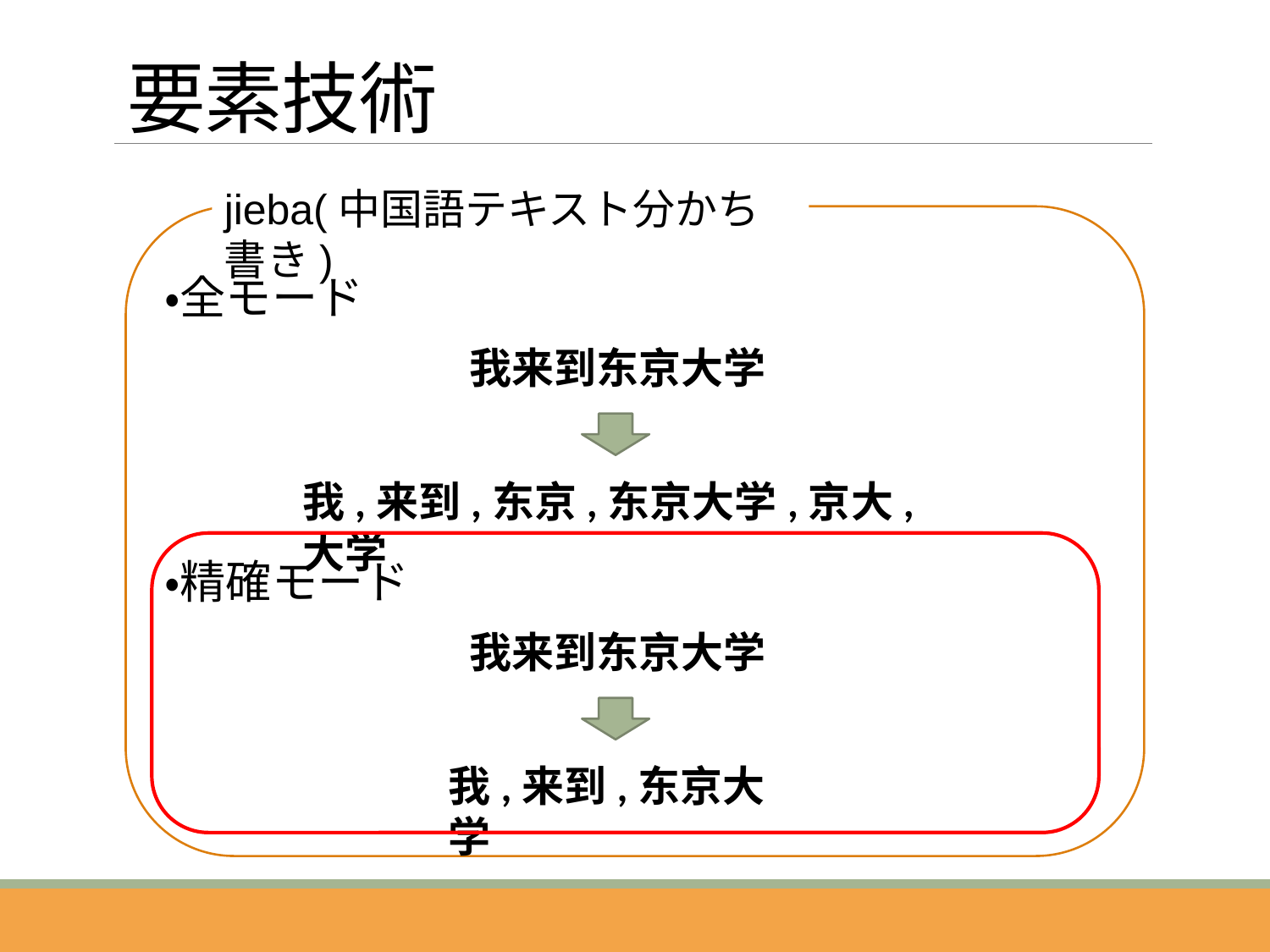

# 要素技術
jieba(中国語テキスト分かち書き)

・全モード
                               我来到东京大学

我,来到,东京,东京大学,京大,大学

・精確モード
                               我来到东京大学

我,来到,东京大学
10